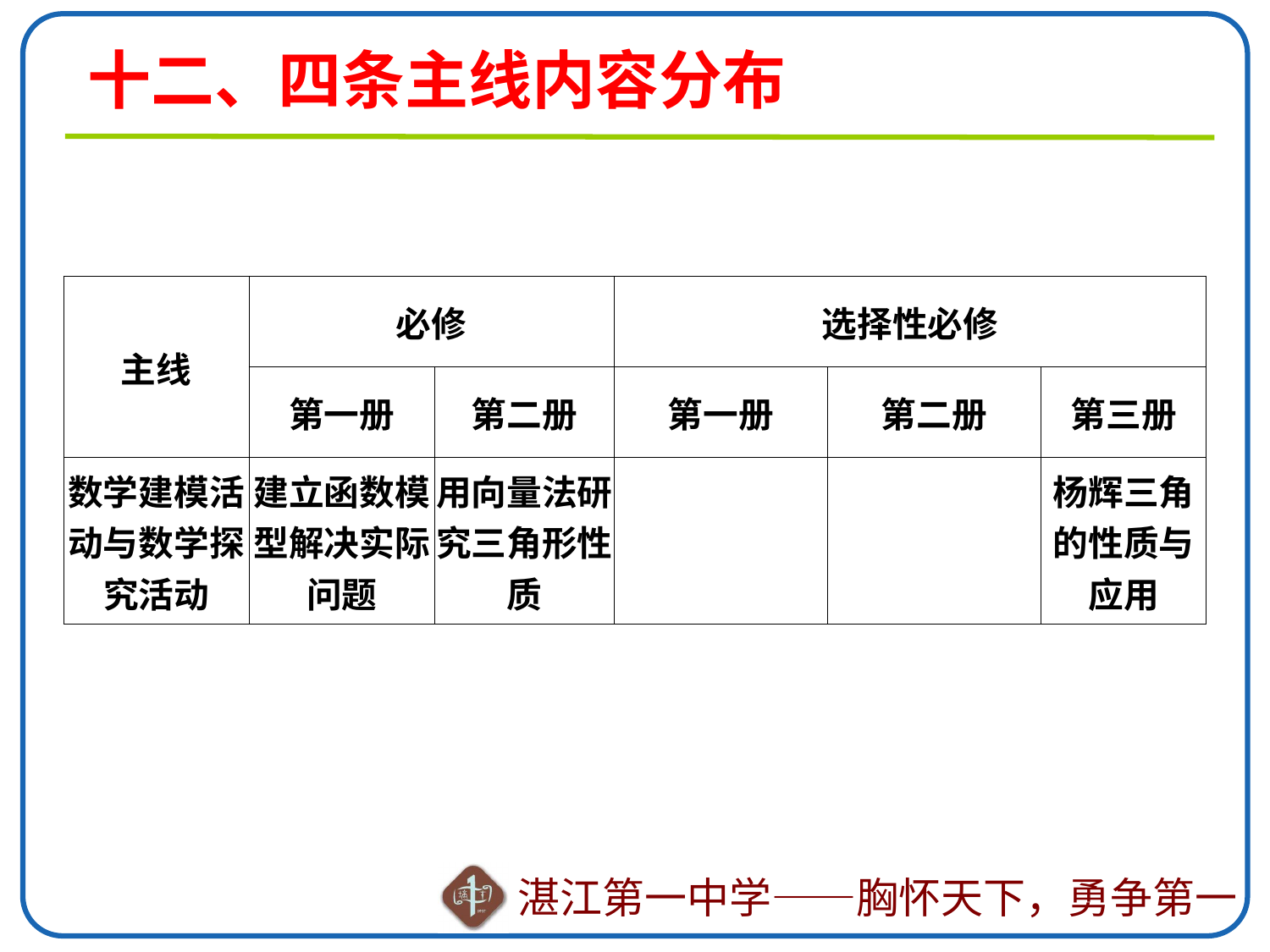

# 十二、四条主线内容分布
| 主线 | 必修 |  | 选择性必修 |  |  |
| --- | --- | --- | --- | --- | --- |
|  | 第一册 | 第二册 | 第一册 | 第二册 | 第三册 |
| 数学建模活动与数学探究活动 | 建立函数模型解决实际问题 | 用向量法研究三角形性质 |  |  | 杨辉三角的性质与应用 |
51